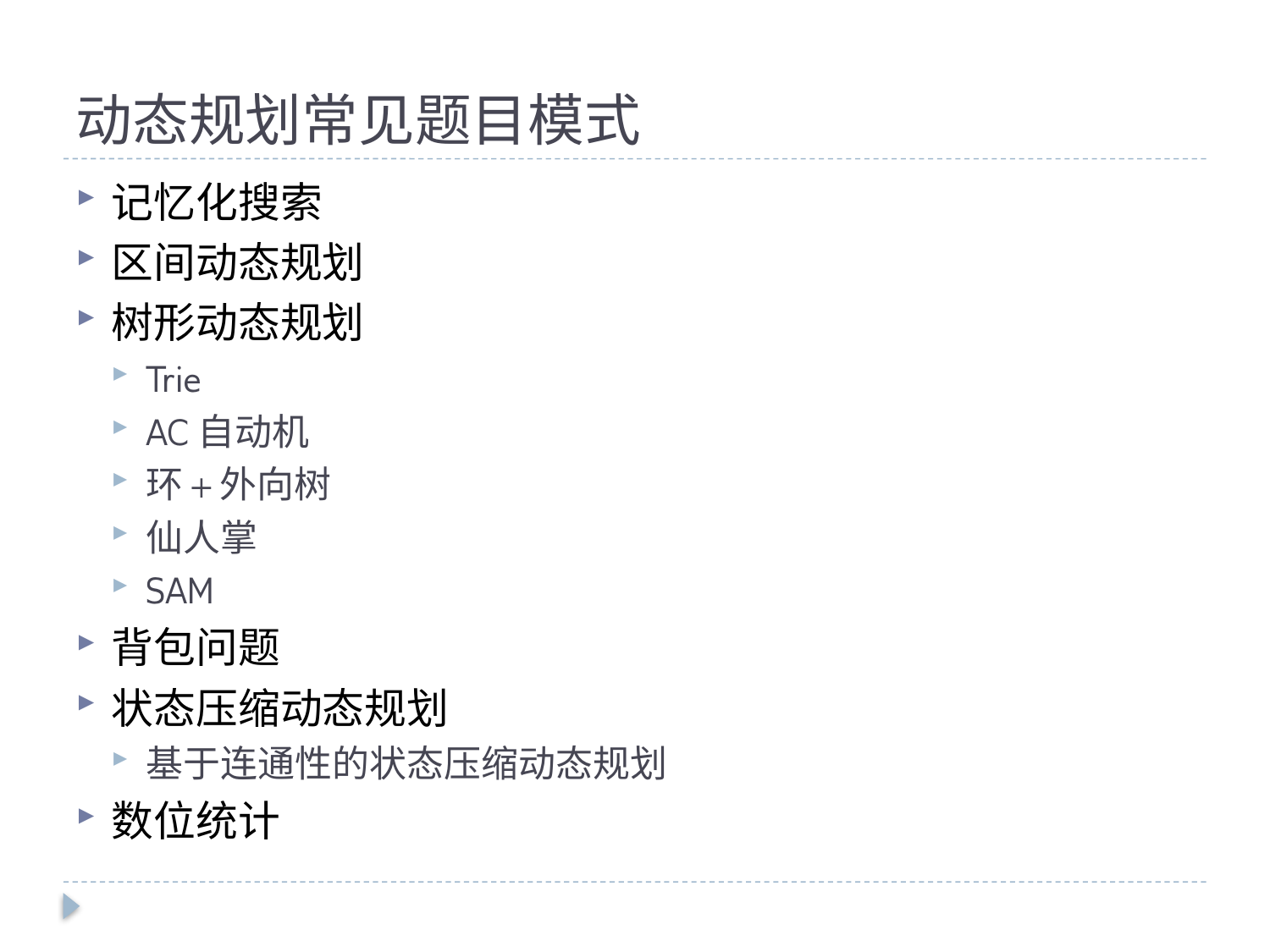

# 动态规划常见题目模式
记忆化搜索
区间动态规划
树形动态规划
Trie
AC自动机
环+外向树
仙人掌
SAM
背包问题
状态压缩动态规划
基于连通性的状态压缩动态规划
数位统计